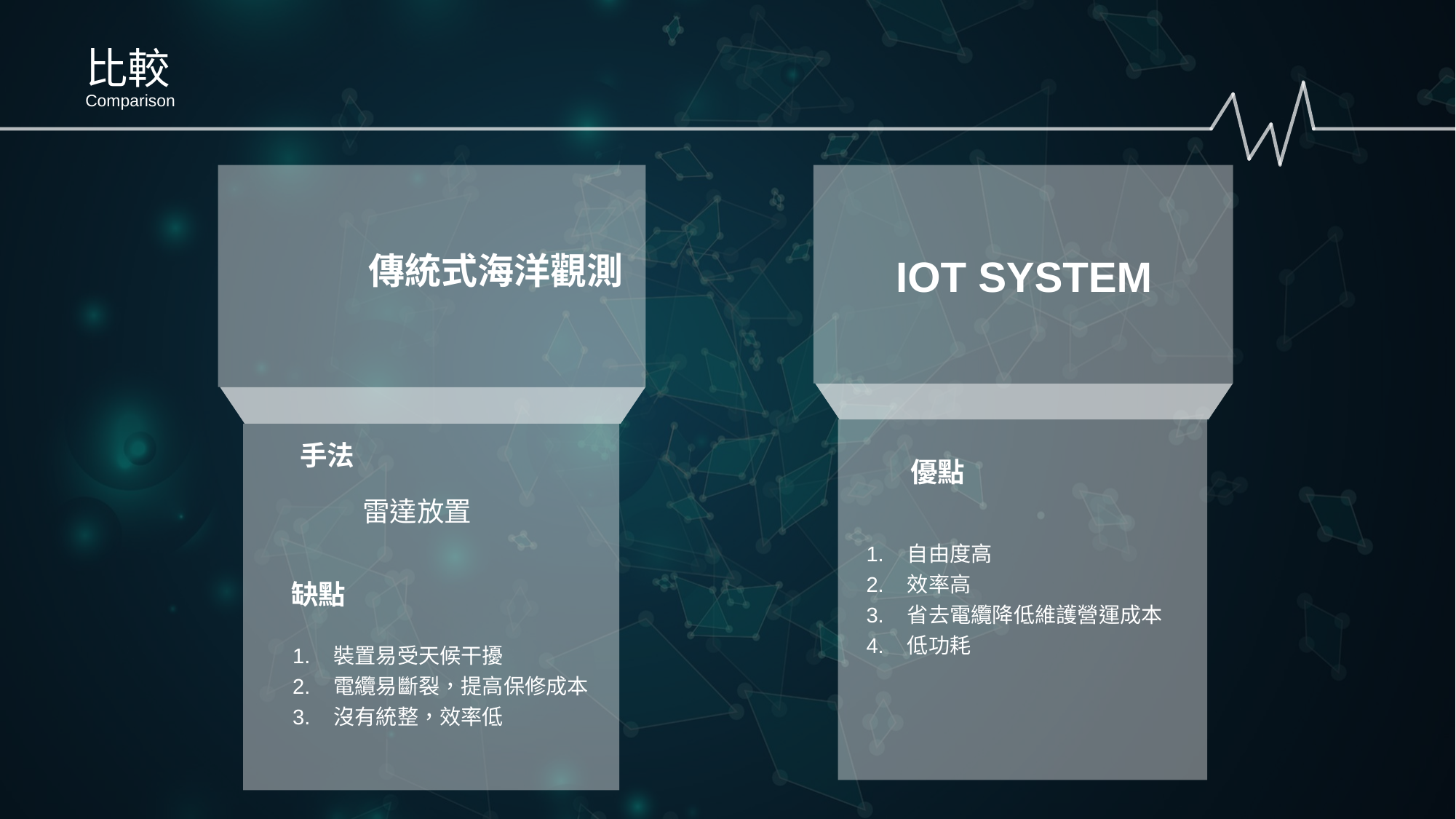

比較
Comparison

傳統式海洋觀測

手法
雷達放置
缺點
裝置易受天候干擾
電纜易斷裂，提高保修成本
沒有統整，效率低

IOT SYSTEM

優點
自由度高
效率高
省去電纜降低維護營運成本
低功耗